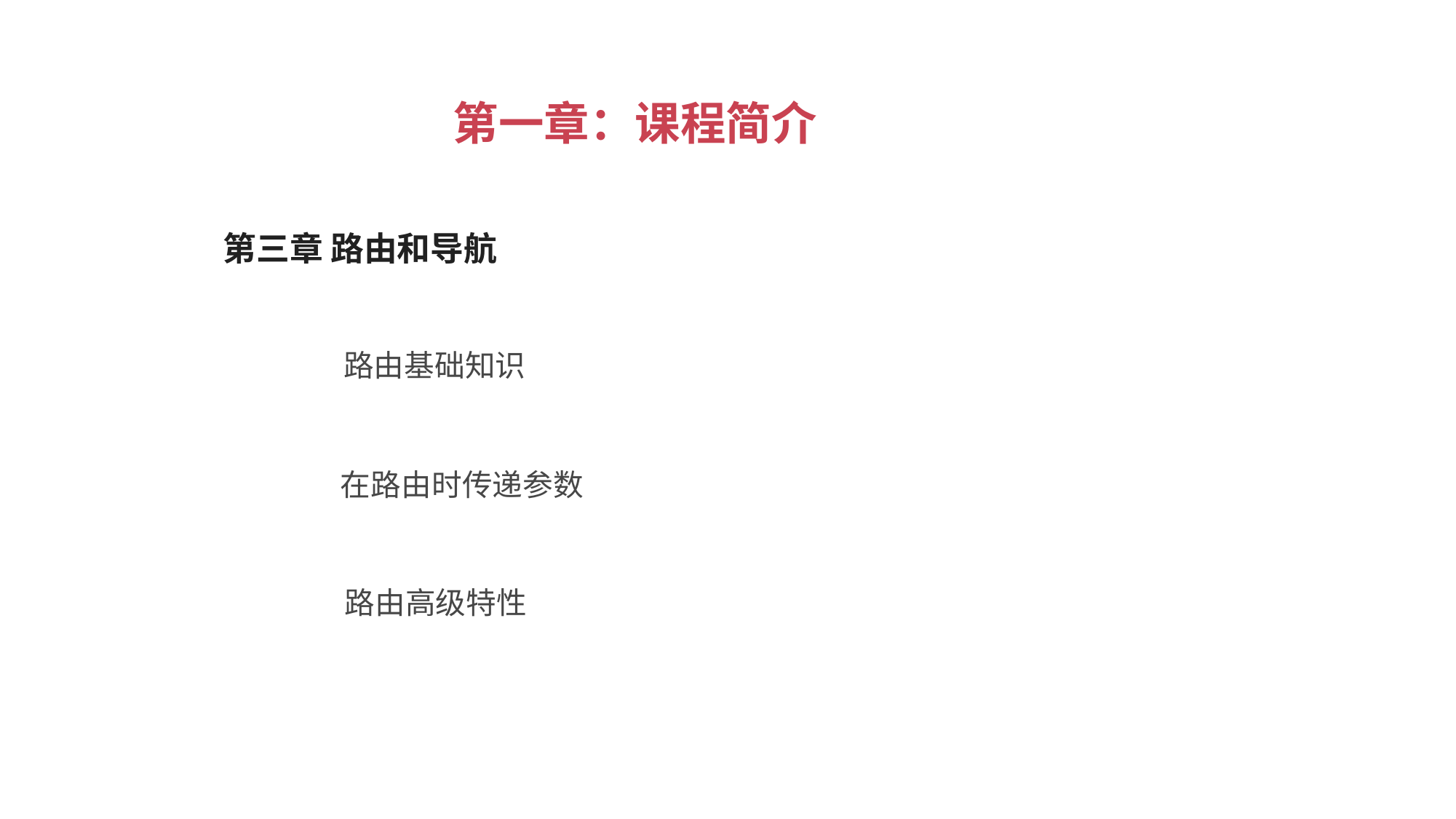

第一章：课程简介
 第三章 路由和导航
路由基础知识
在路由时传递参数
路由高级特性